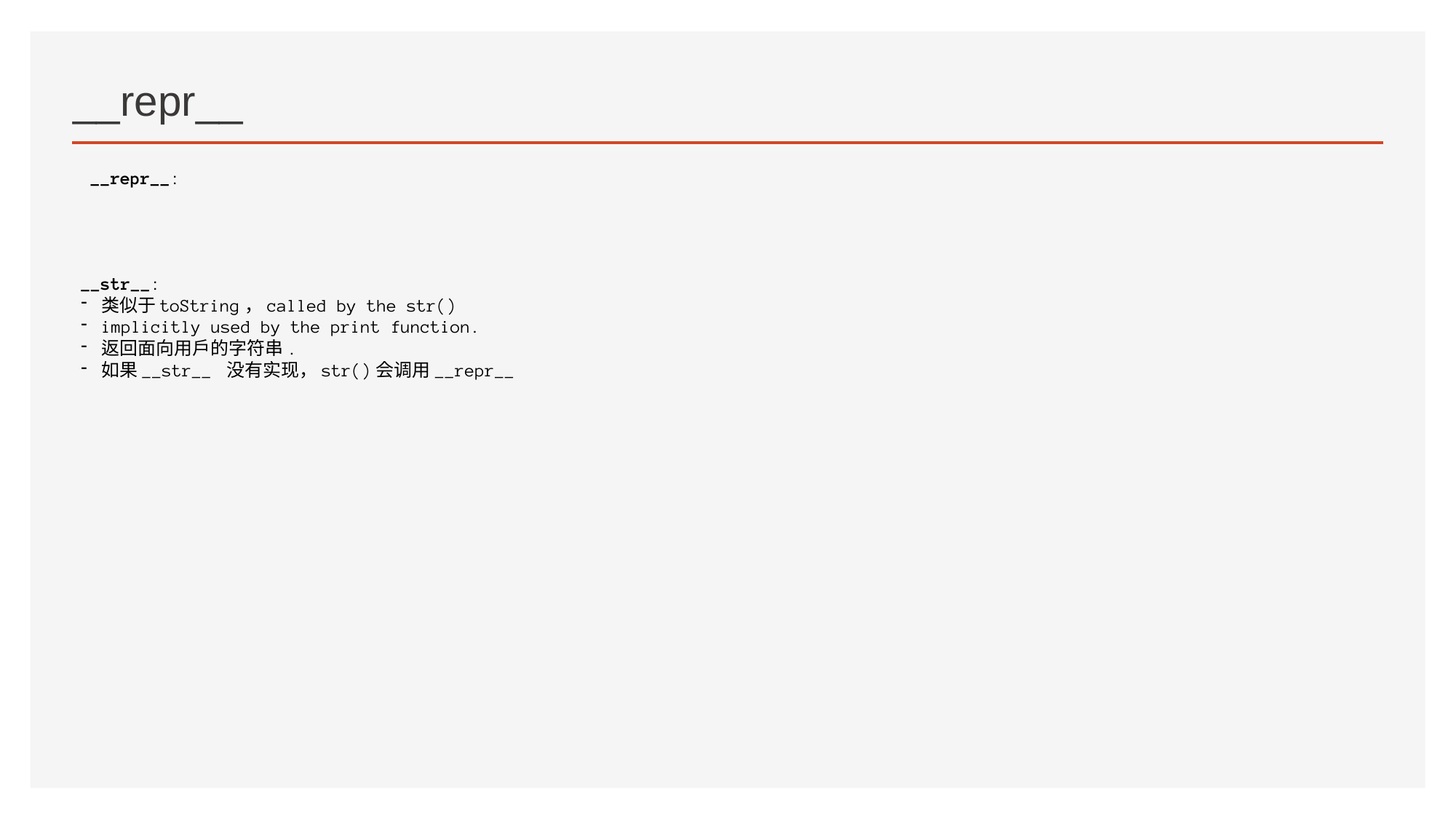

# __repr__
__repr__:
__str__:
类似于toString，called by the str()
implicitly used by the print function.
返回面向用户的字符串.
如果__str__ 没有实现，str()会调用__repr__